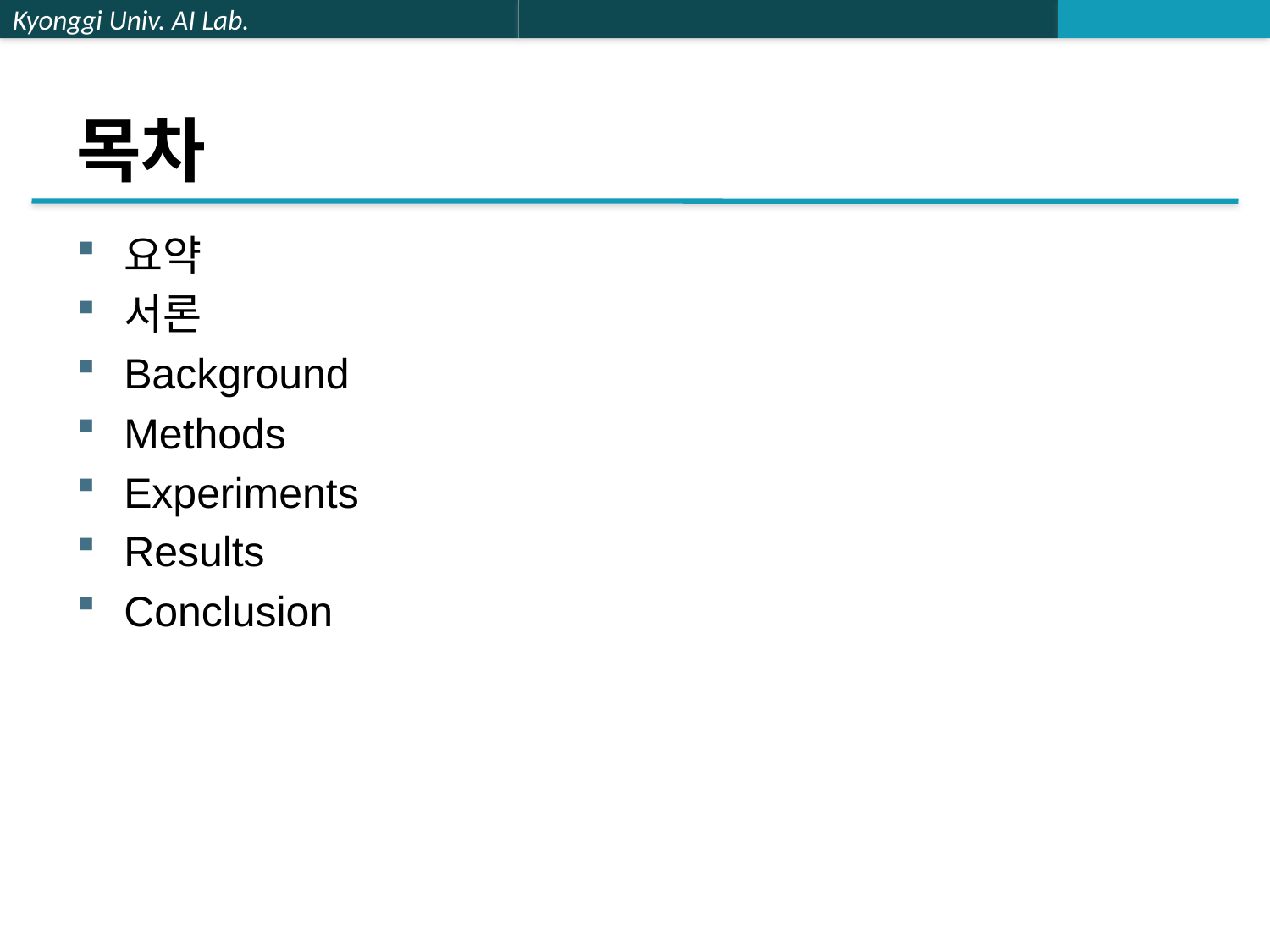

# 목차
요약
서론
Background
Methods
Experiments
Results
Conclusion